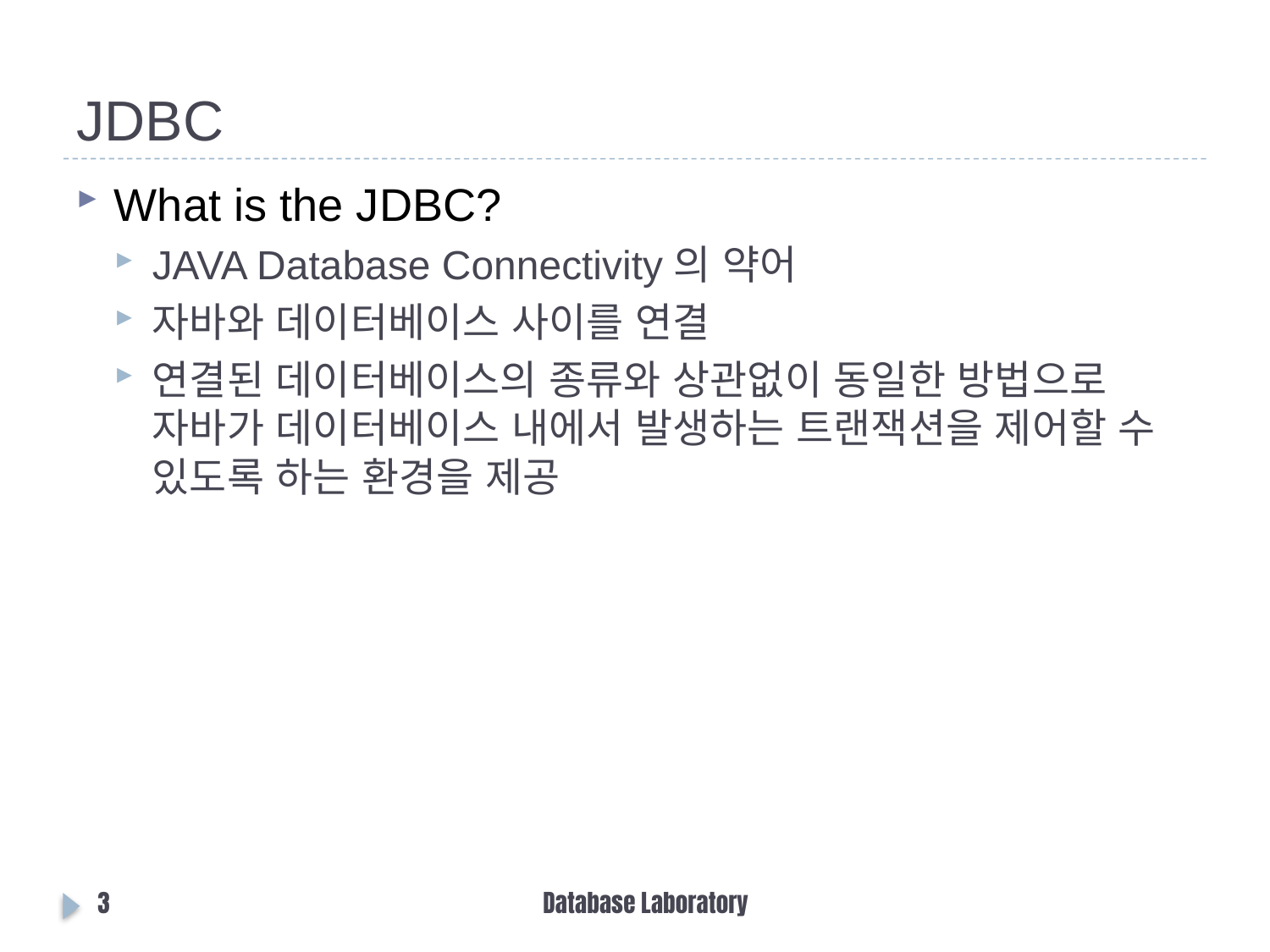

# JDBC
What is the JDBC?
JAVA Database Connectivity의 약어
자바와 데이터베이스 사이를 연결
연결된 데이터베이스의 종류와 상관없이 동일한 방법으로 자바가 데이터베이스 내에서 발생하는 트랜잭션을 제어할 수 있도록 하는 환경을 제공

3
Database Laboratory